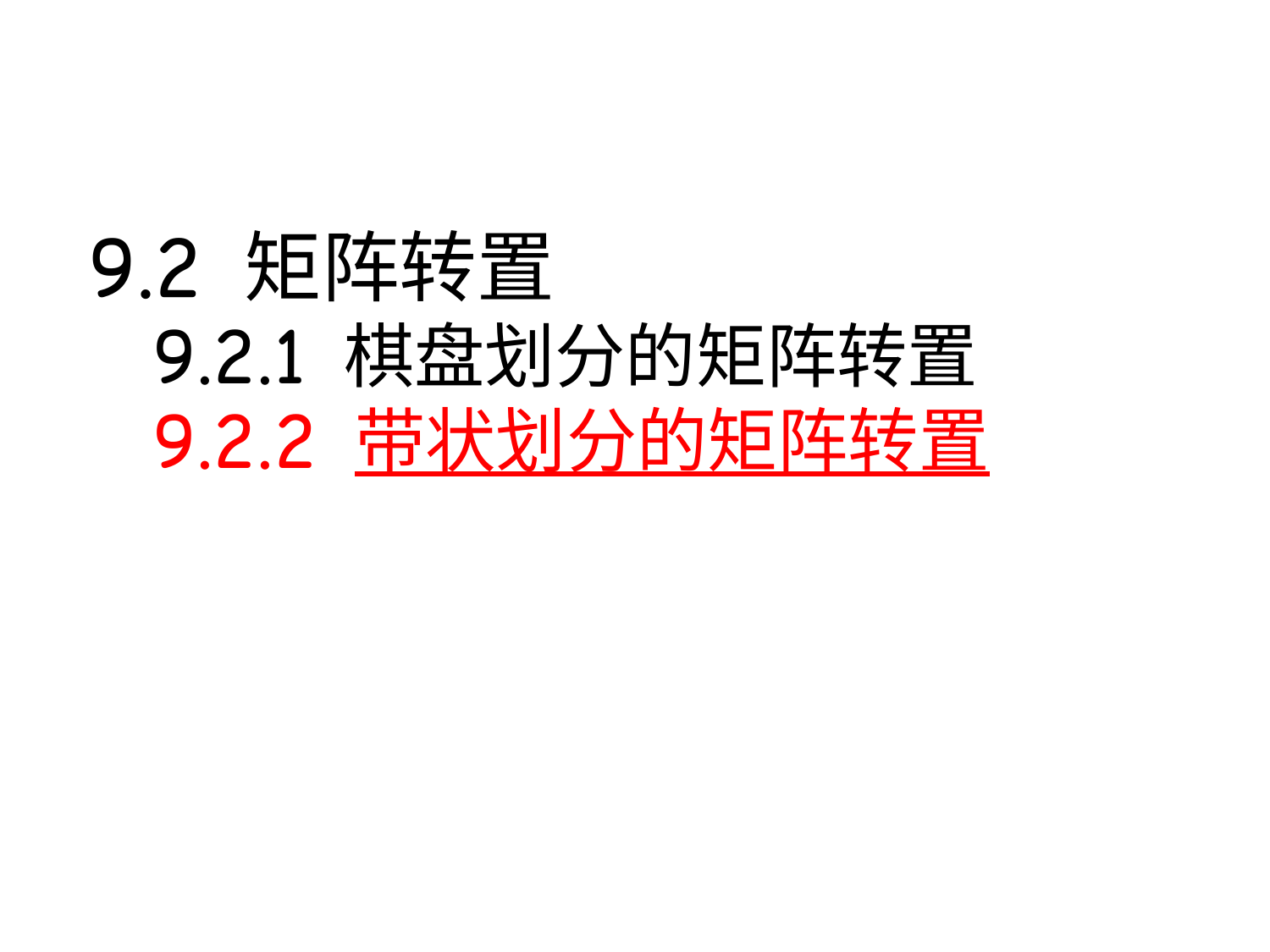

# 9.2 矩阵转置 9.2.1 棋盘划分的矩阵转置 9.2.2 带状划分的矩阵转置